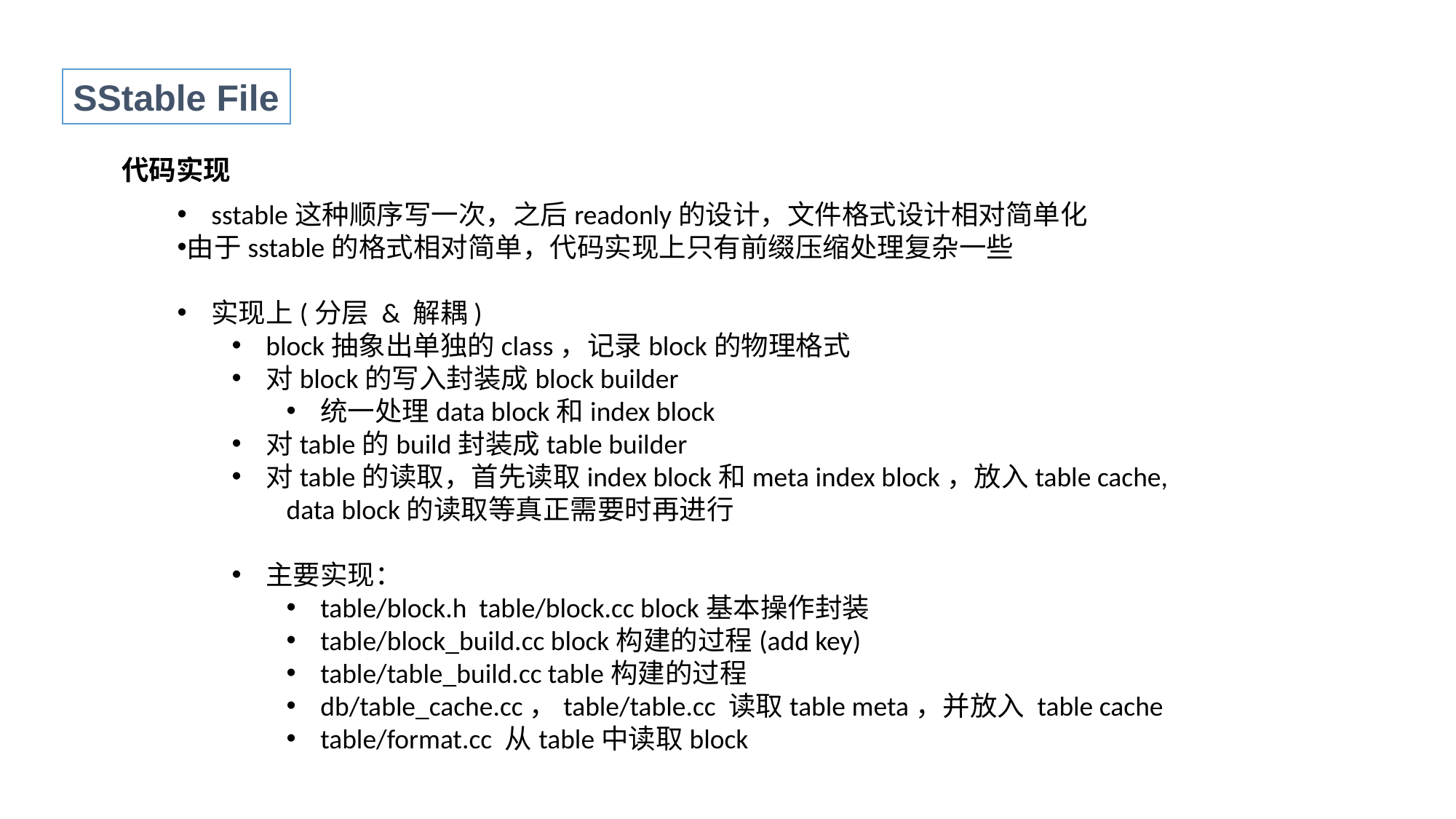

SStable File
代码实现
sstable这种顺序写一次，之后readonly的设计，文件格式设计相对简单化
由于sstable的格式相对简单，代码实现上只有前缀压缩处理复杂一些

实现上(分层 & 解耦)
block抽象出单独的class，记录block的物理格式
对block的写入封装成block builder
统一处理data block和index block
对table的build封装成table builder
对table的读取，首先读取index block和meta index block，放入table cache,
data block的读取等真正需要时再进行

主要实现：
table/block.h  table/block.cc block基本操作封装
table/block_build.cc block构建的过程(add key)
table/table_build.cc table构建的过程
db/table_cache.cc，table/table.cc 读取table meta，并放入 table cache
table/format.cc 从table中读取block